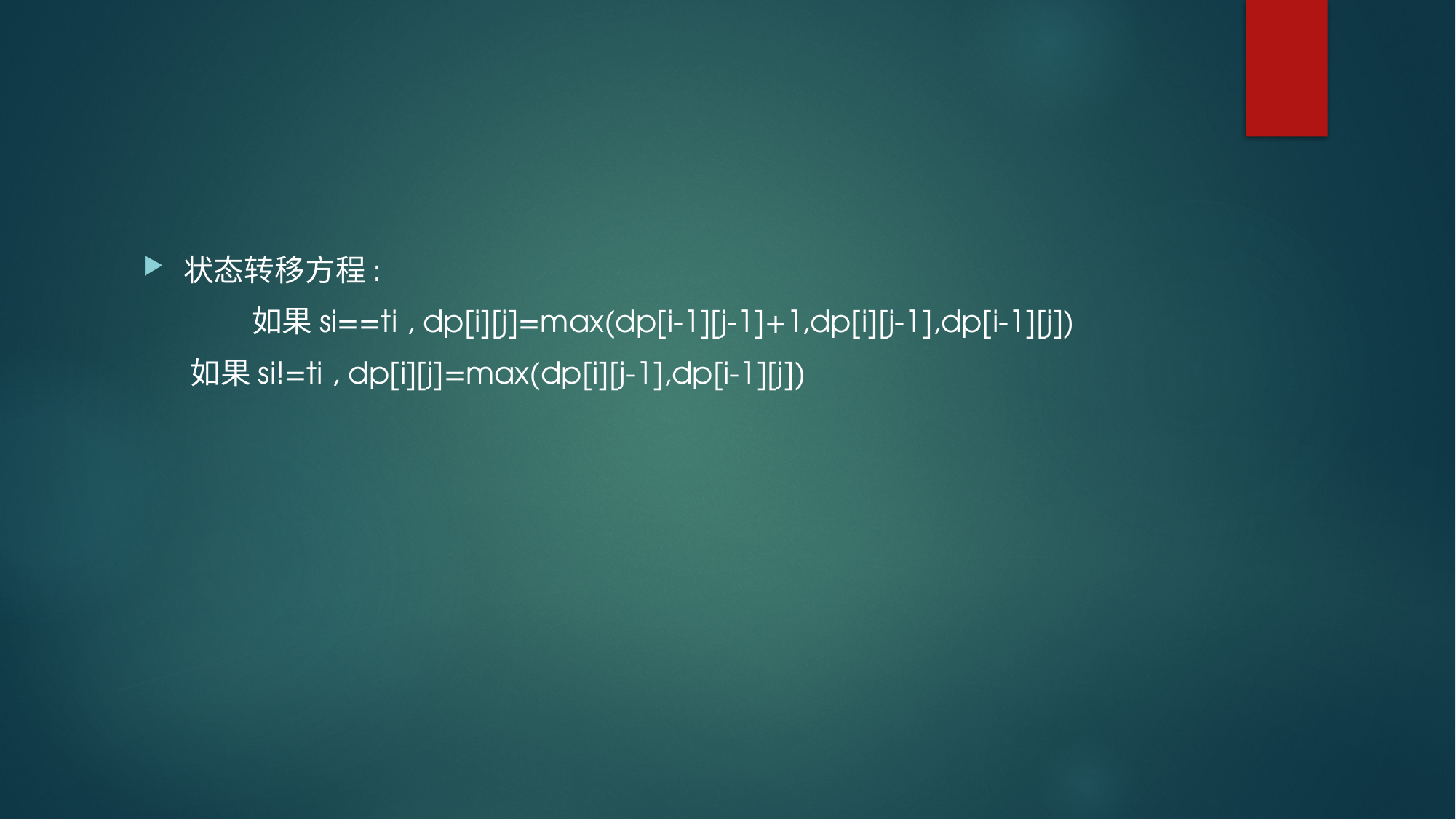

#
状态转移方程:
	如果si==ti , dp[i][j]=max(dp[i-1][j-1]+1,dp[i][j-1],dp[i-1][j])
      如果si!=ti , dp[i][j]=max(dp[i][j-1],dp[i-1][j])